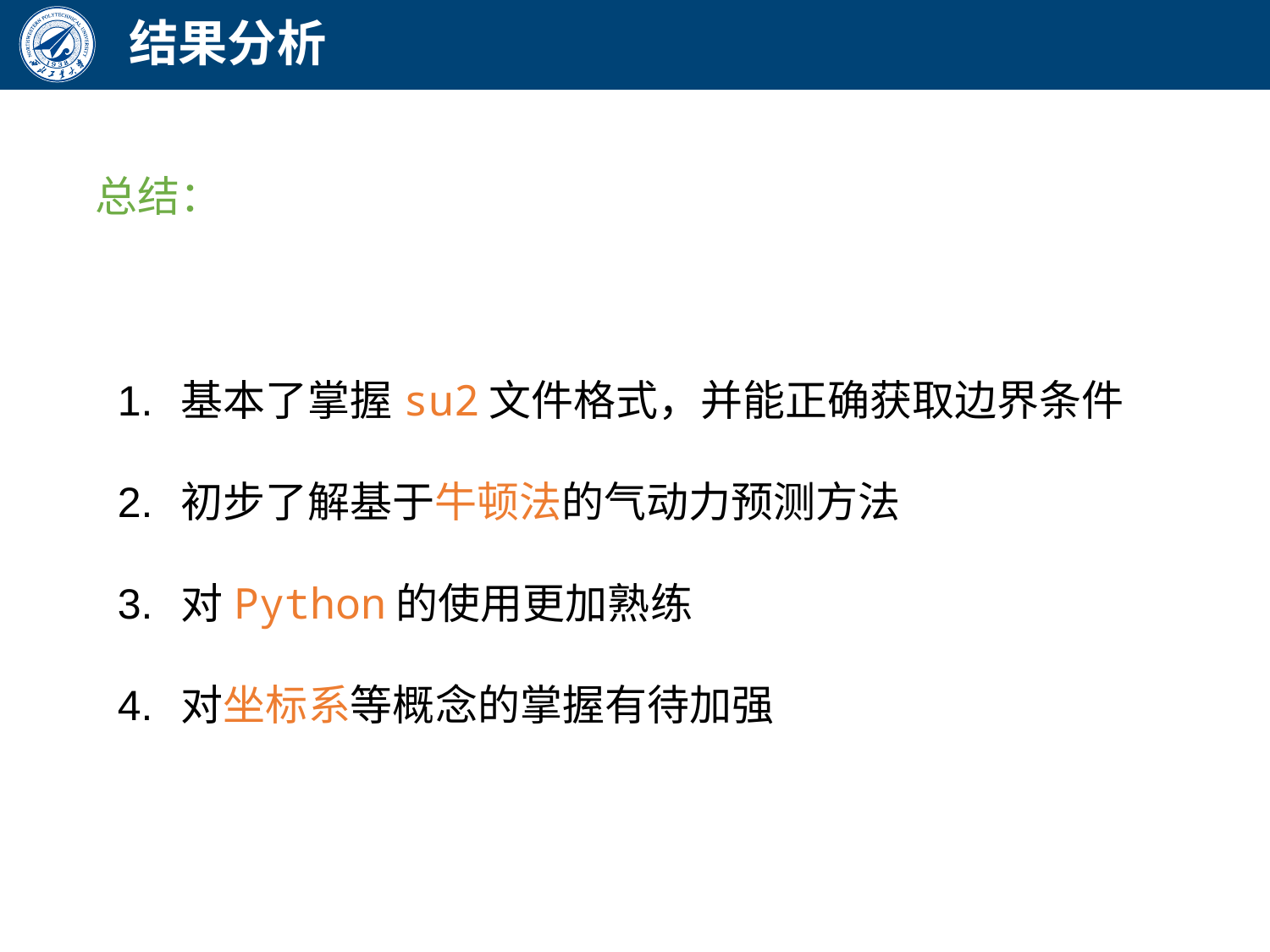

结果分析

总结：
基本了掌握su2文件格式，并能正确获取边界条件
初步了解基于牛顿法的气动力预测方法
对Python的使用更加熟练
对坐标系等概念的掌握有待加强